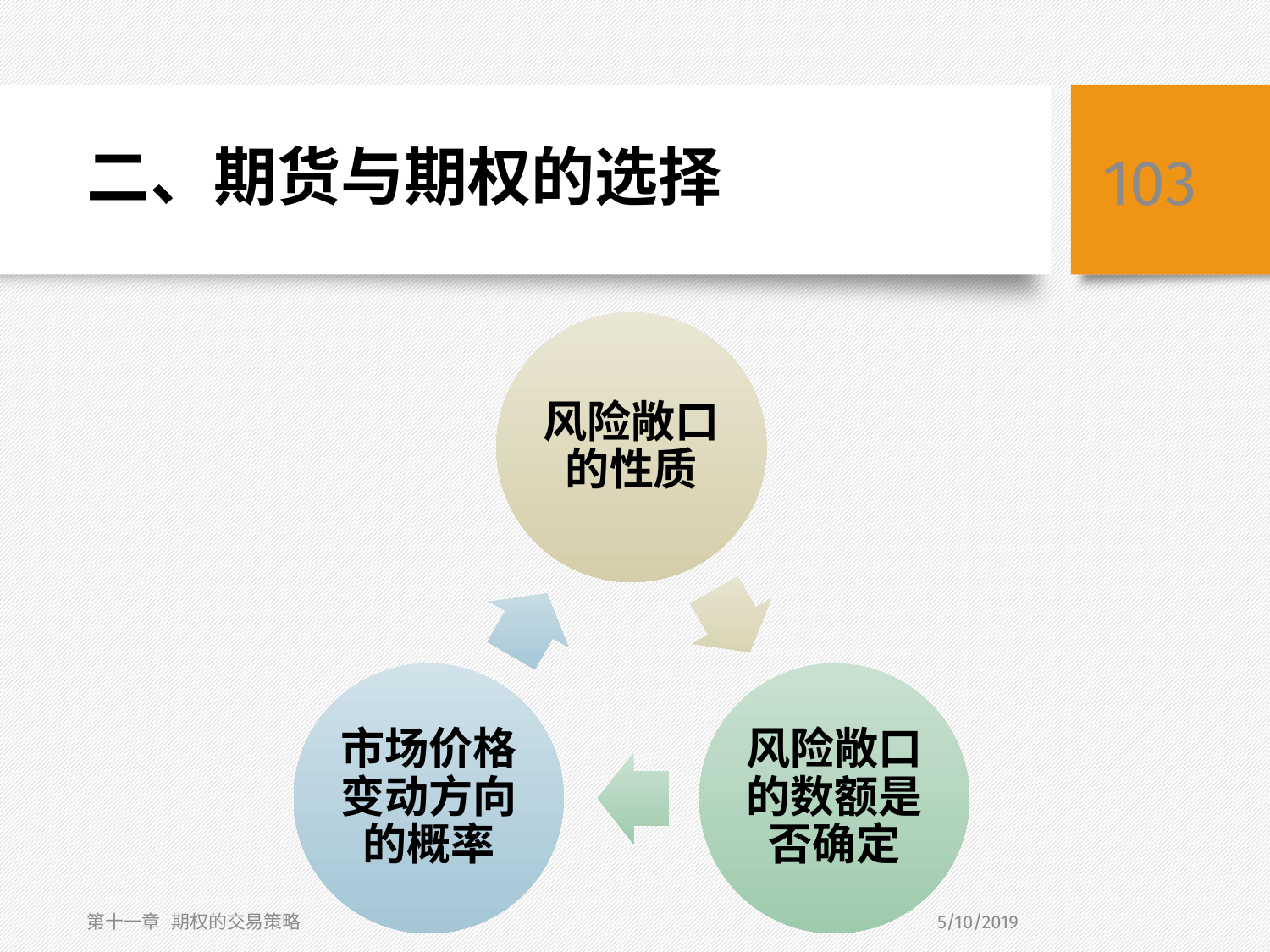

# 二、期货与期权的选择
103
风险敞口的性质

风险敞口的数额是否确定

市场价格变动方向的概率

5/10/2019
第十一章  期权的交易策略